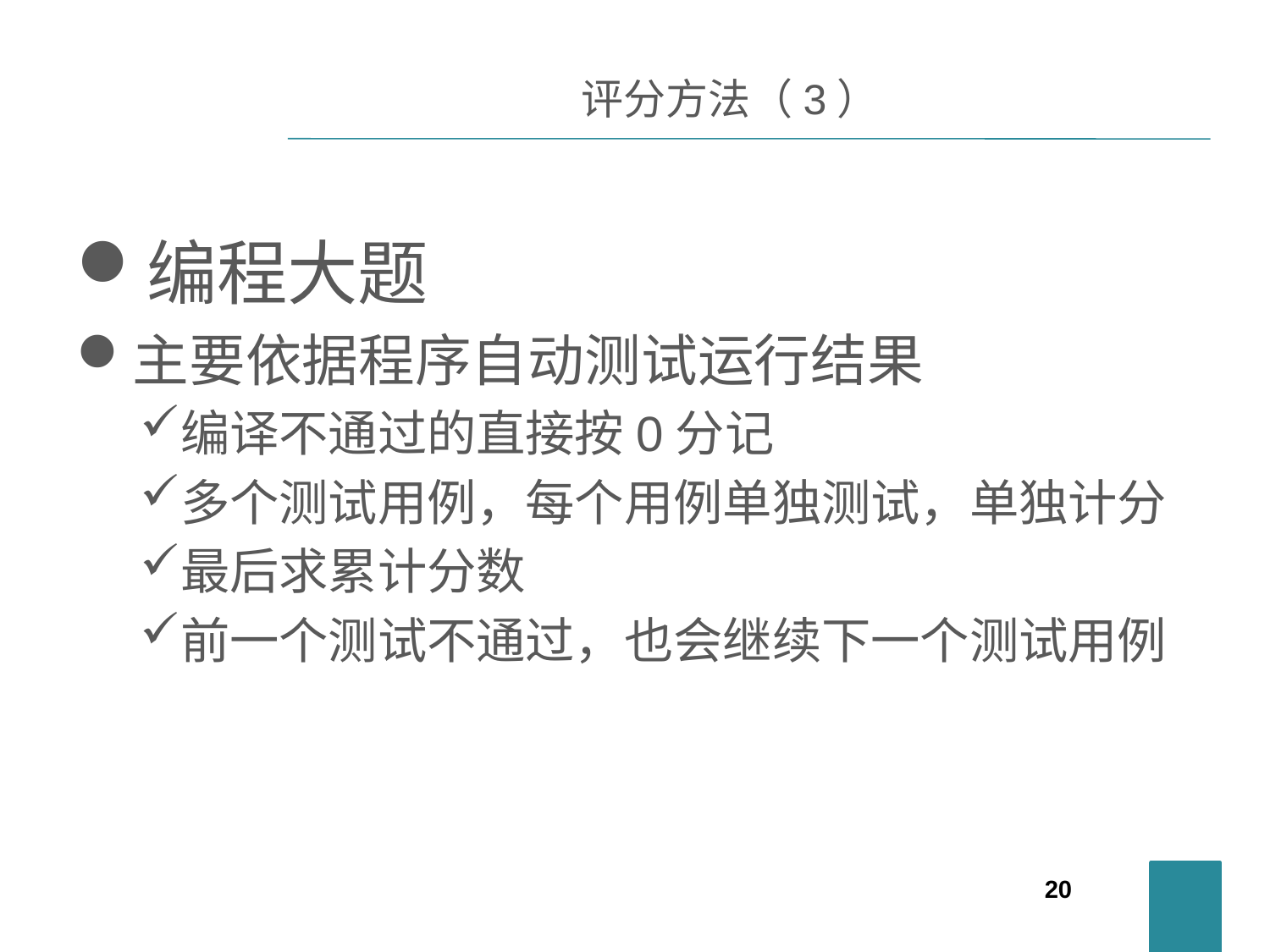

# 评分方法（3）
编程大题
主要依据程序自动测试运行结果
编译不通过的直接按0分记
多个测试用例，每个用例单独测试，单独计分
最后求累计分数
前一个测试不通过，也会继续下一个测试用例
20